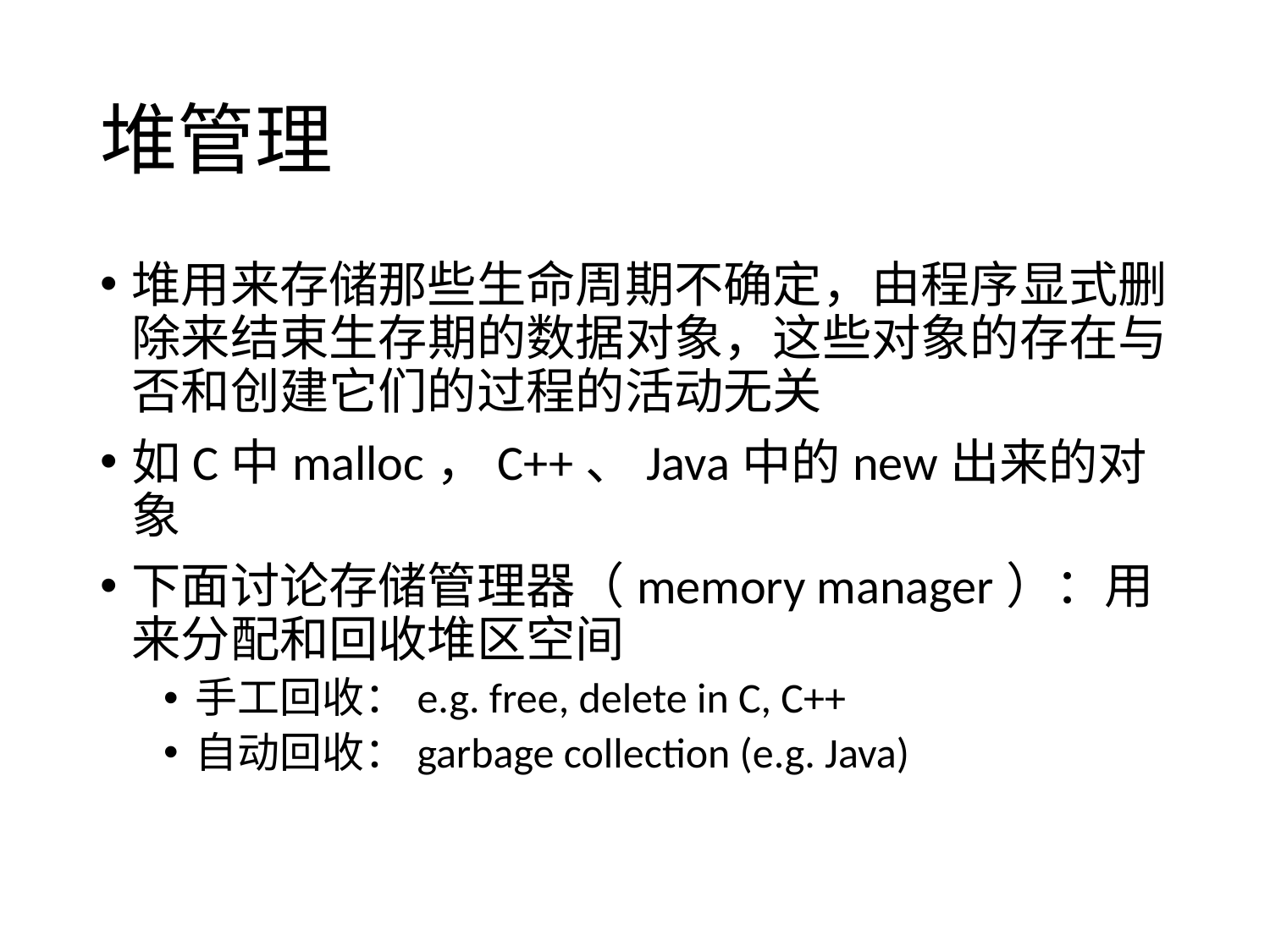

# 堆管理
堆用来存储那些生命周期不确定，由程序显式删除来结束生存期的数据对象，这些对象的存在与否和创建它们的过程的活动无关
如C中malloc，C++、Java中的new出来的对象
下面讨论存储管理器（memory manager）：用来分配和回收堆区空间
手工回收：e.g. free, delete in C, C++
自动回收：garbage collection (e.g. Java)